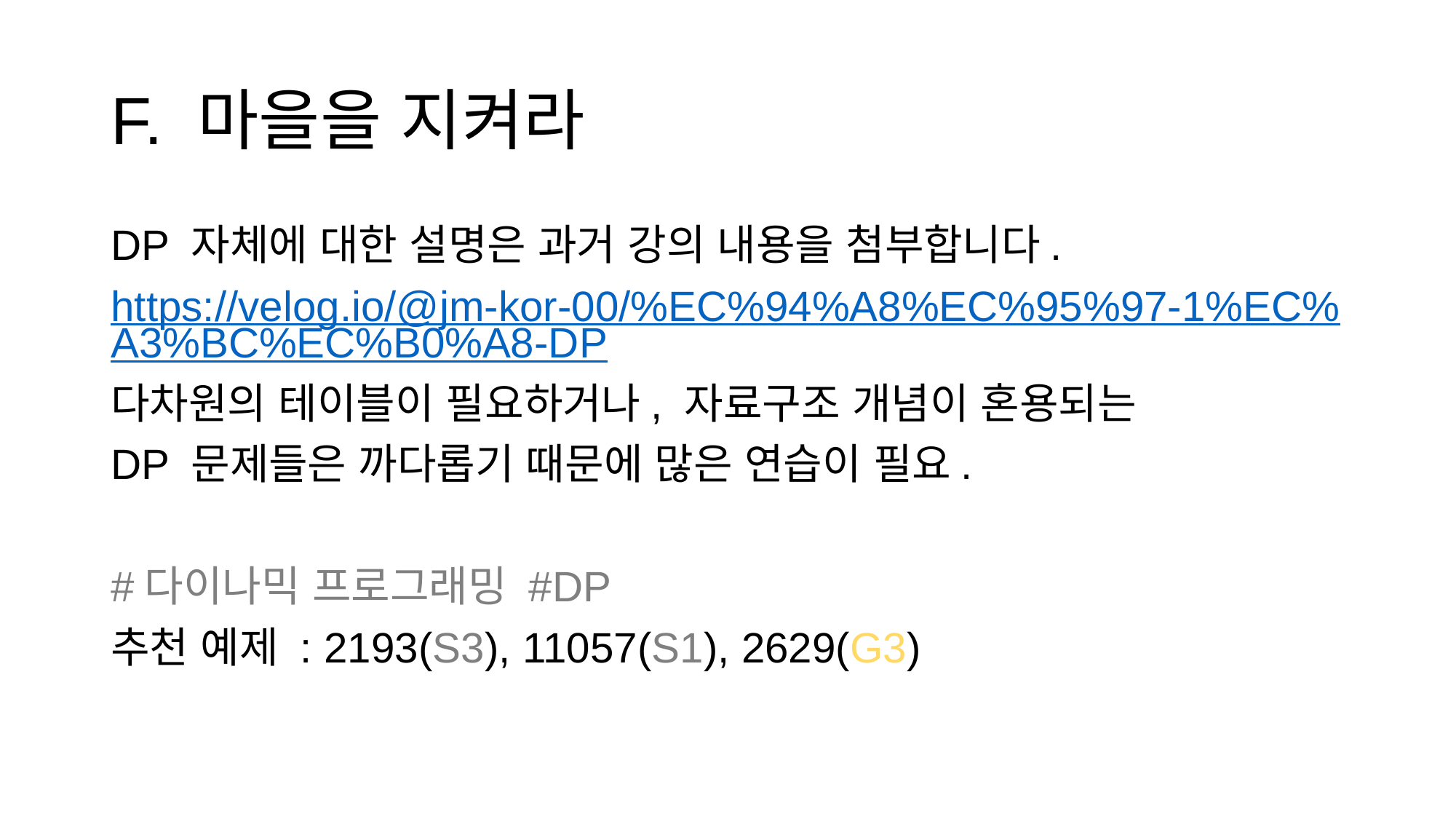

# F. 마을을 지켜라
DP 자체에 대한 설명은 과거 강의 내용을 첨부합니다.
https://velog.io/@jm-kor-00/%EC%94%A8%EC%95%97-1%EC%A3%BC%EC%B0%A8-DP
다차원의 테이블이 필요하거나, 자료구조 개념이 혼용되는
DP 문제들은 까다롭기 때문에 많은 연습이 필요.

#다이나믹 프로그래밍 #DP
추천 예제 : 2193(S3), 11057(S1), 2629(G3)